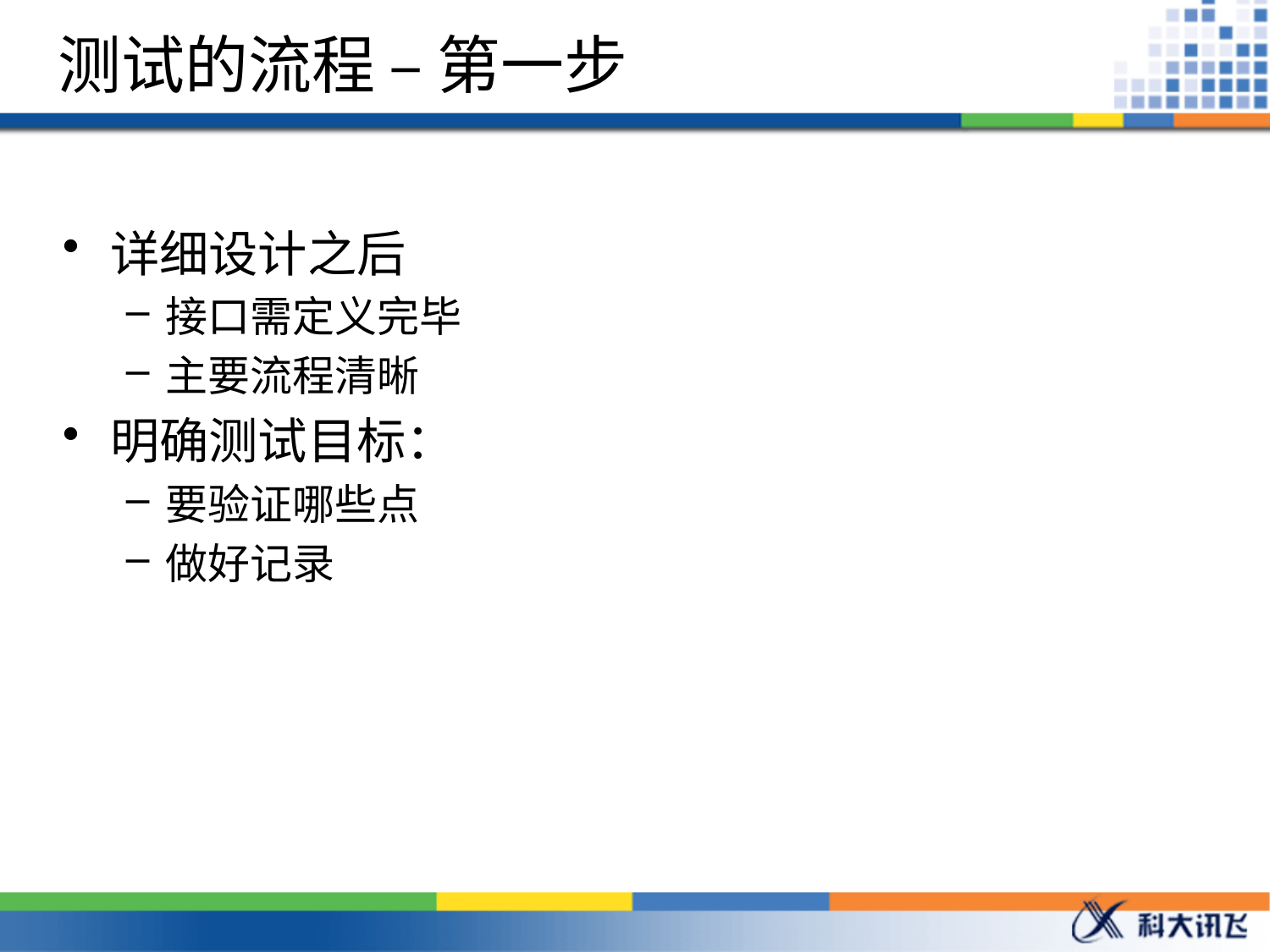

# 测试的流程 – 第一步
详细设计之后
接口需定义完毕
主要流程清晰
明确测试目标：
要验证哪些点
做好记录